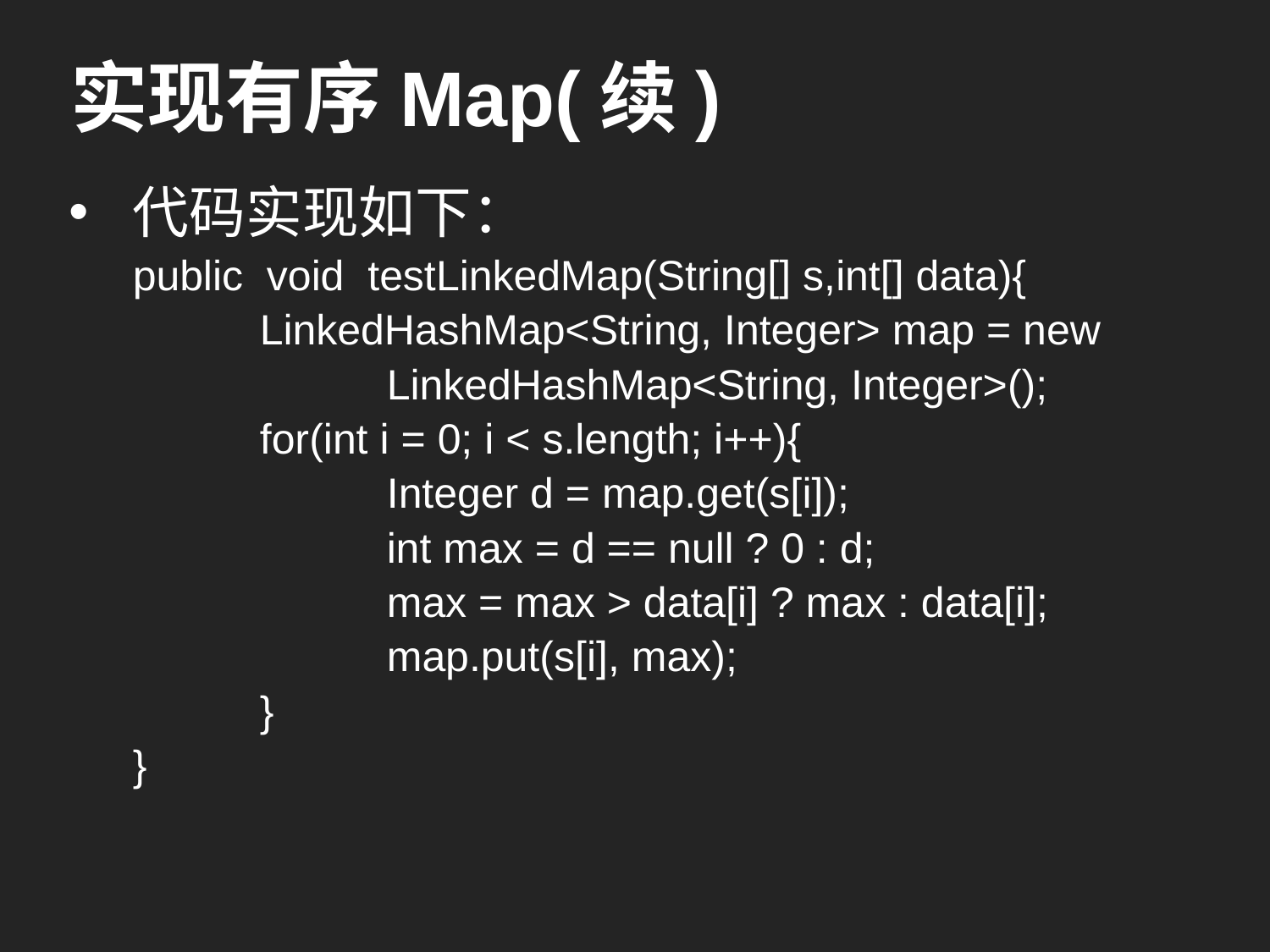

# 实现有序Map(续)
代码实现如下：
public  void  testLinkedMap(String[] s,int[] data){
	LinkedHashMap<String, Integer> map = new
		LinkedHashMap<String, Integer>();
	for(int i = 0; i < s.length; i++){
		Integer d = map.get(s[i]);
		int max = d == null ? 0 : d;
		max = max > data[i] ? max : data[i];
		map.put(s[i], max);
	}
}